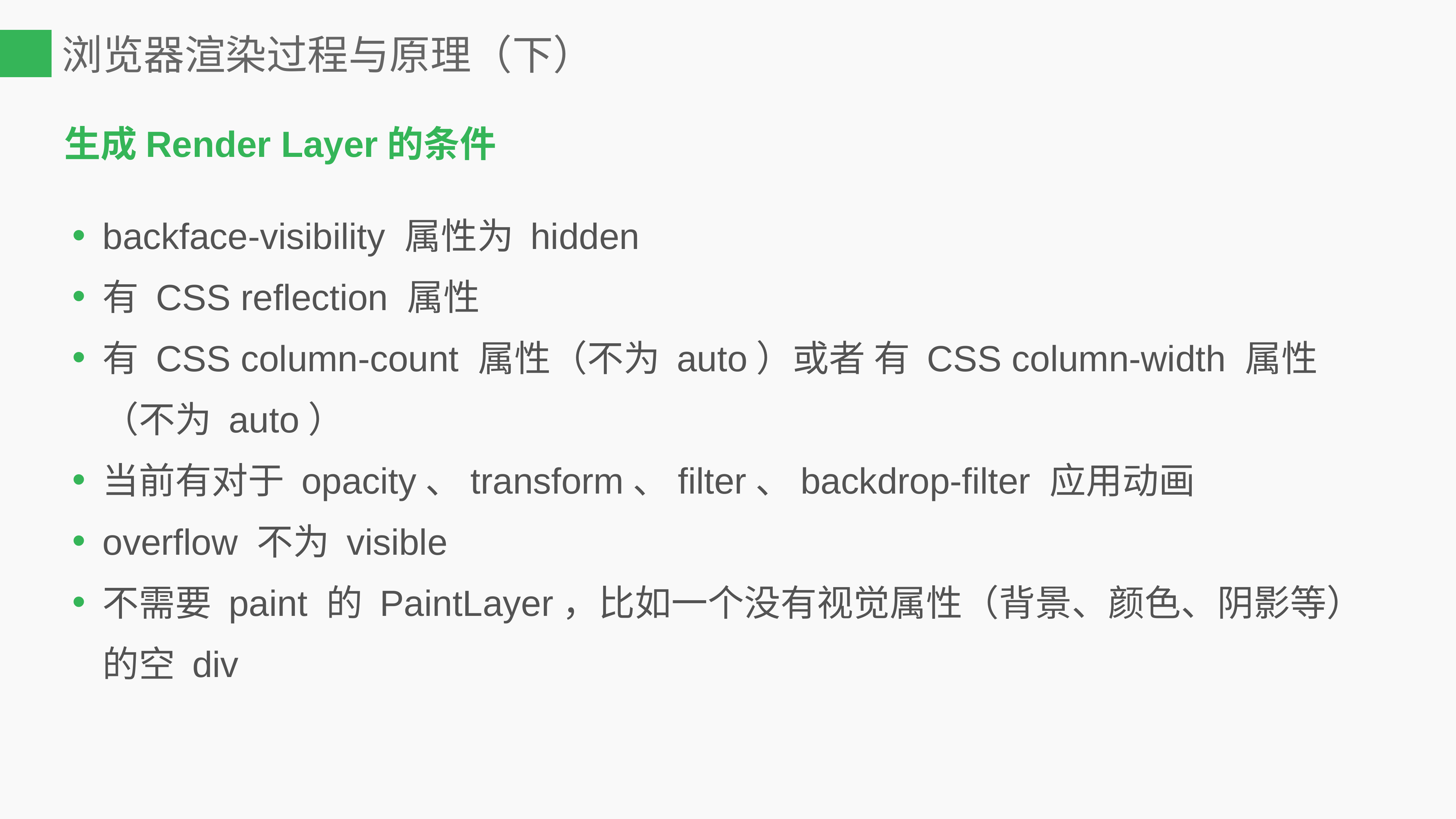

# 浏览器渲染过程与原理（下）
生成Render Layer的条件

backface-visibility 属性为 hidden
有 CSS reflection 属性
有 CSS column-count 属性（不为 auto）或者 有 CSS column-width 属性（不为 auto）
当前有对于 opacity、transform、filter、backdrop-filter 应用动画
overflow 不为 visible
不需要 paint 的 PaintLayer，比如一个没有视觉属性（背景、颜色、阴影等）的空 div